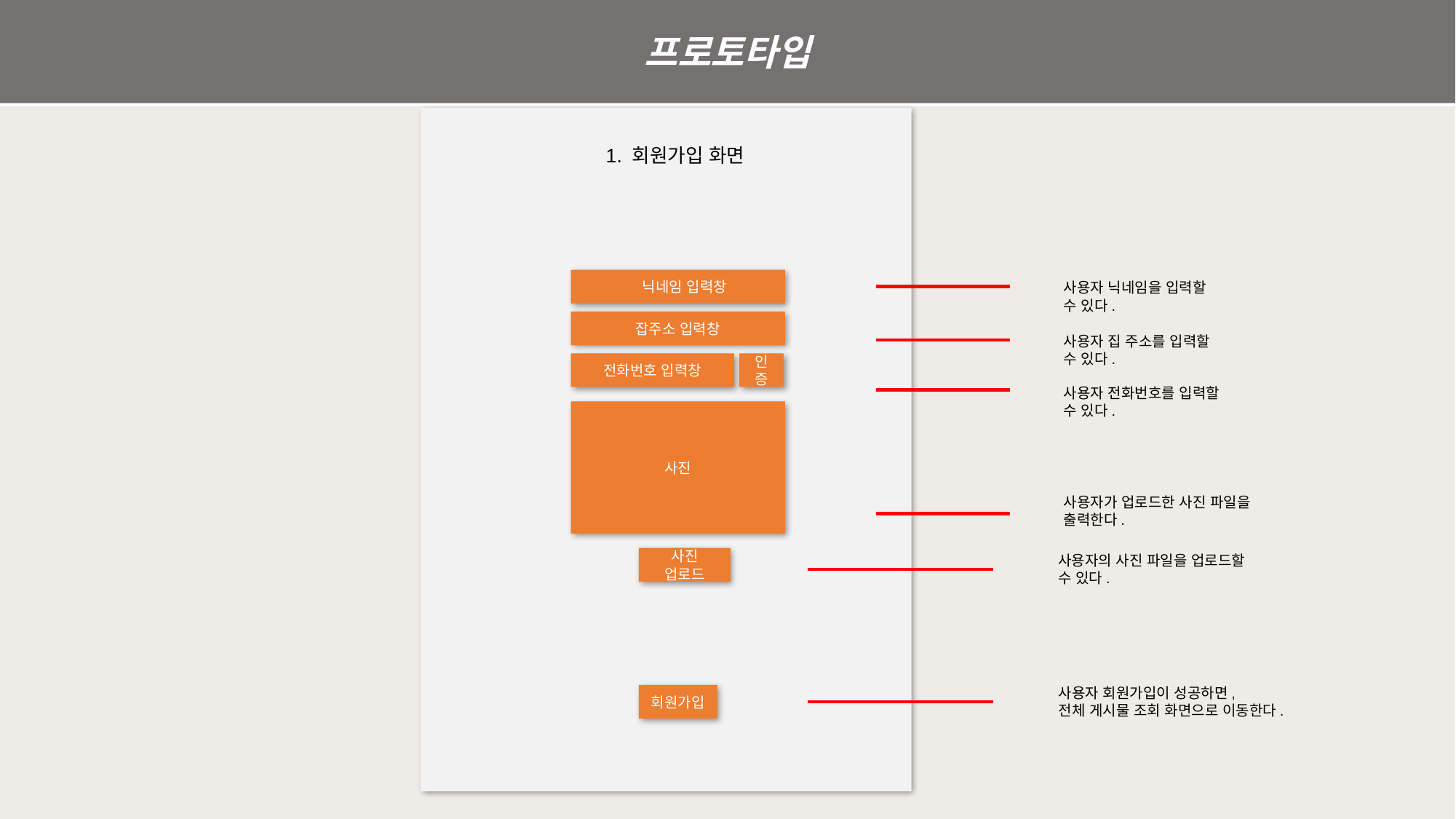

프로토타입

1. 회원가입 화면
   닉네임 입력창
잡주소 입력창
전화번호 입력창
사진
사진 업로드
사용자 닉네임을 입력할 수 있다.
사용자 집 주소를 입력할 수 있다.
인증
사용자 전화번호를 입력할 수 있다.
사용자가 업로드한 사진 파일을 출력한다.
사용자의 사진 파일을 업로드할 수 있다.
사용자 회원가입이 성공하면,
전체 게시물 조회 화면으로 이동한다.
회원가입